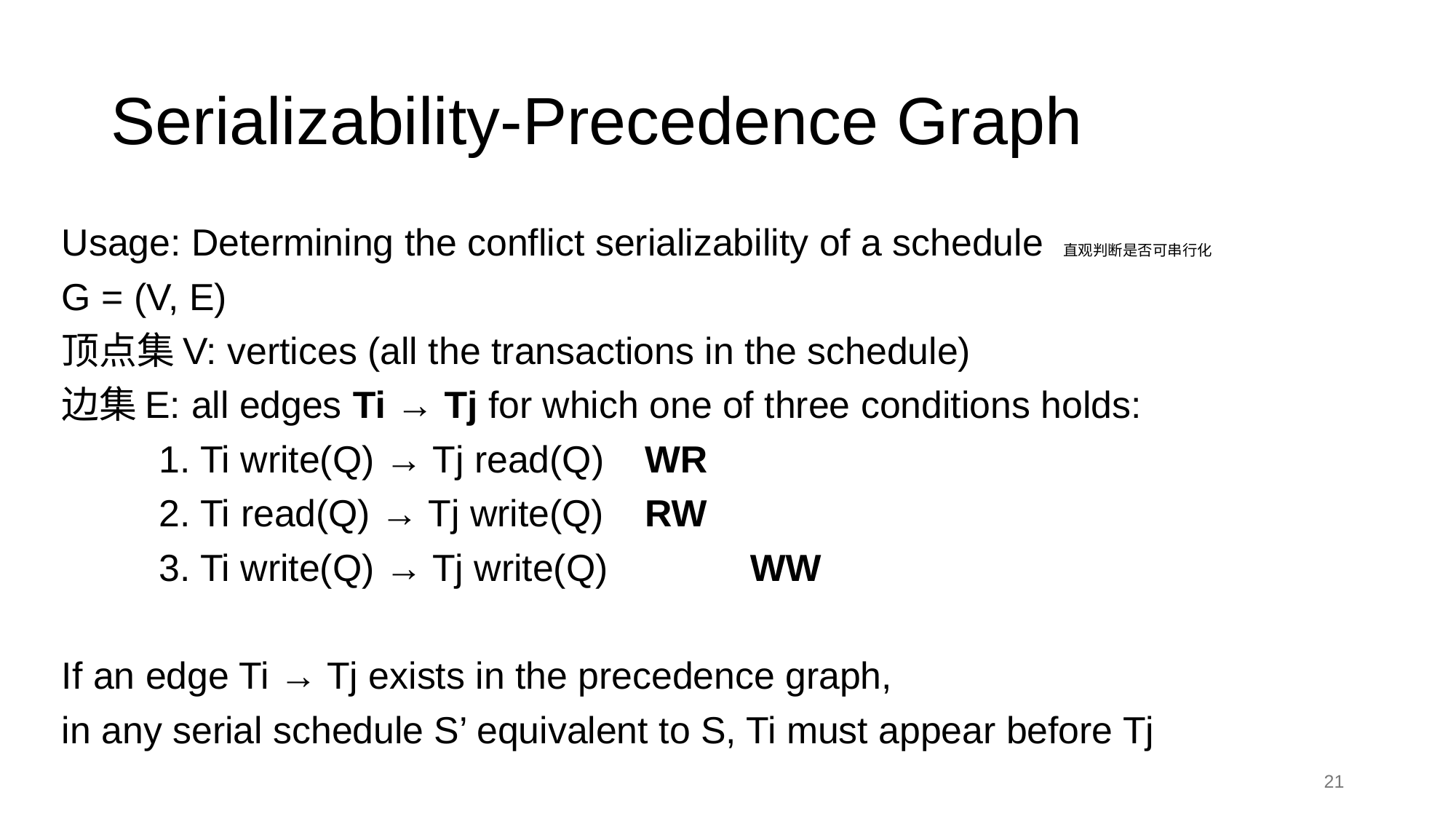

# Serializability-Precedence Graph
Usage: Determining the conflict serializability of a schedule 直观判断是否可串行化
G = (V, E)
顶点集V: vertices (all the transactions in the schedule)
边集E: all edges Ti → Tj for which one of three conditions holds:
	1. Ti write(Q) → Tj read(Q) 		WR
	2. Ti read(Q) → Tj write(Q) 		RW
	3. Ti write(Q) → Tj write(Q) 	          WW

If an edge Ti → Tj exists in the precedence graph,
in any serial schedule S’ equivalent to S, Ti must appear before Tj
21